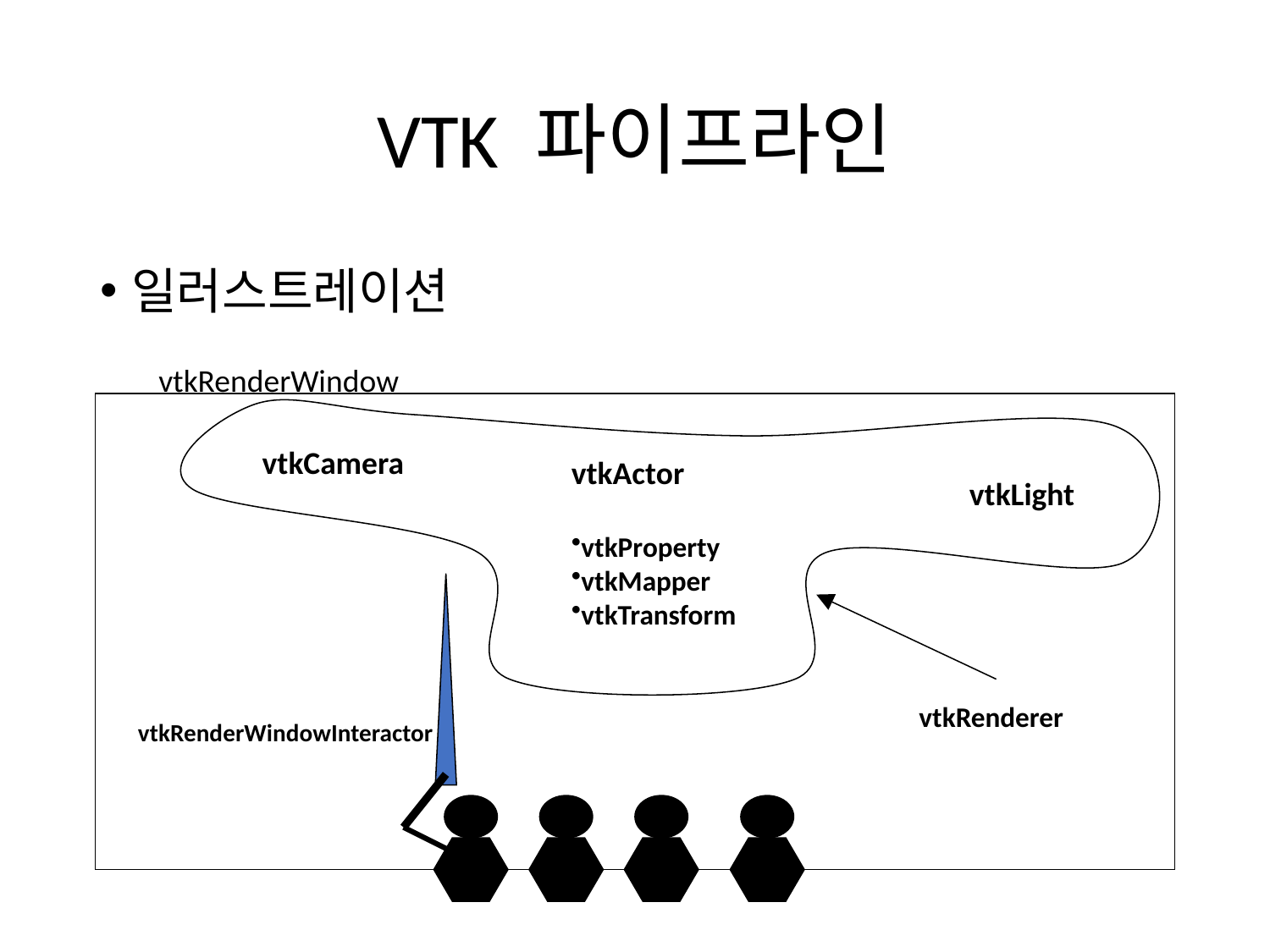

# VTK 파이프라인
일러스트레이션
vtkRenderWindow

vtkCamera
vtkActor

vtkProperty
vtkMapper
vtkTransform
vtkLight

vtkRenderer
vtkRenderWindowInteractor